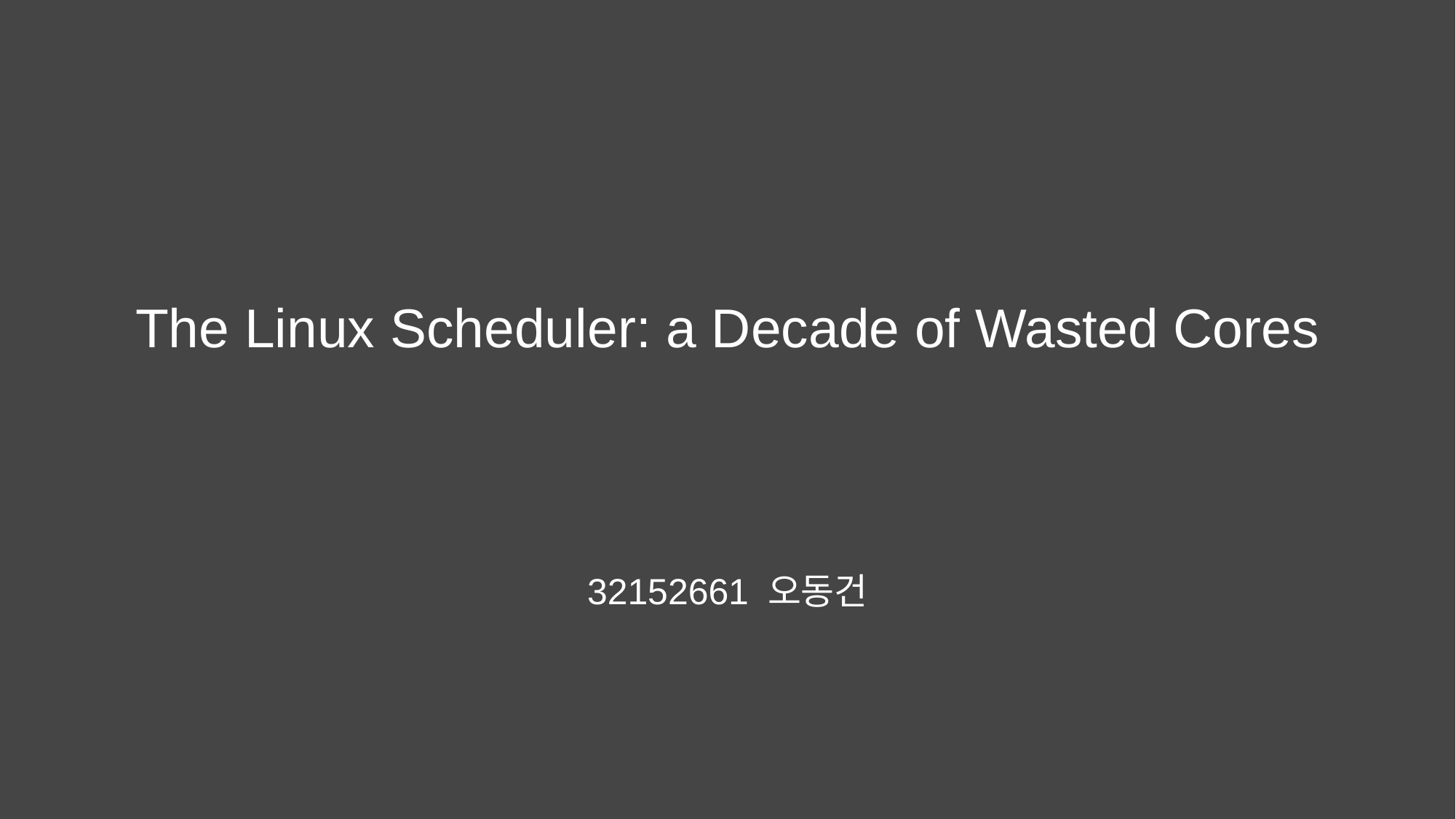

# The Linux Scheduler: a Decade of Wasted Cores
32152661 오동건